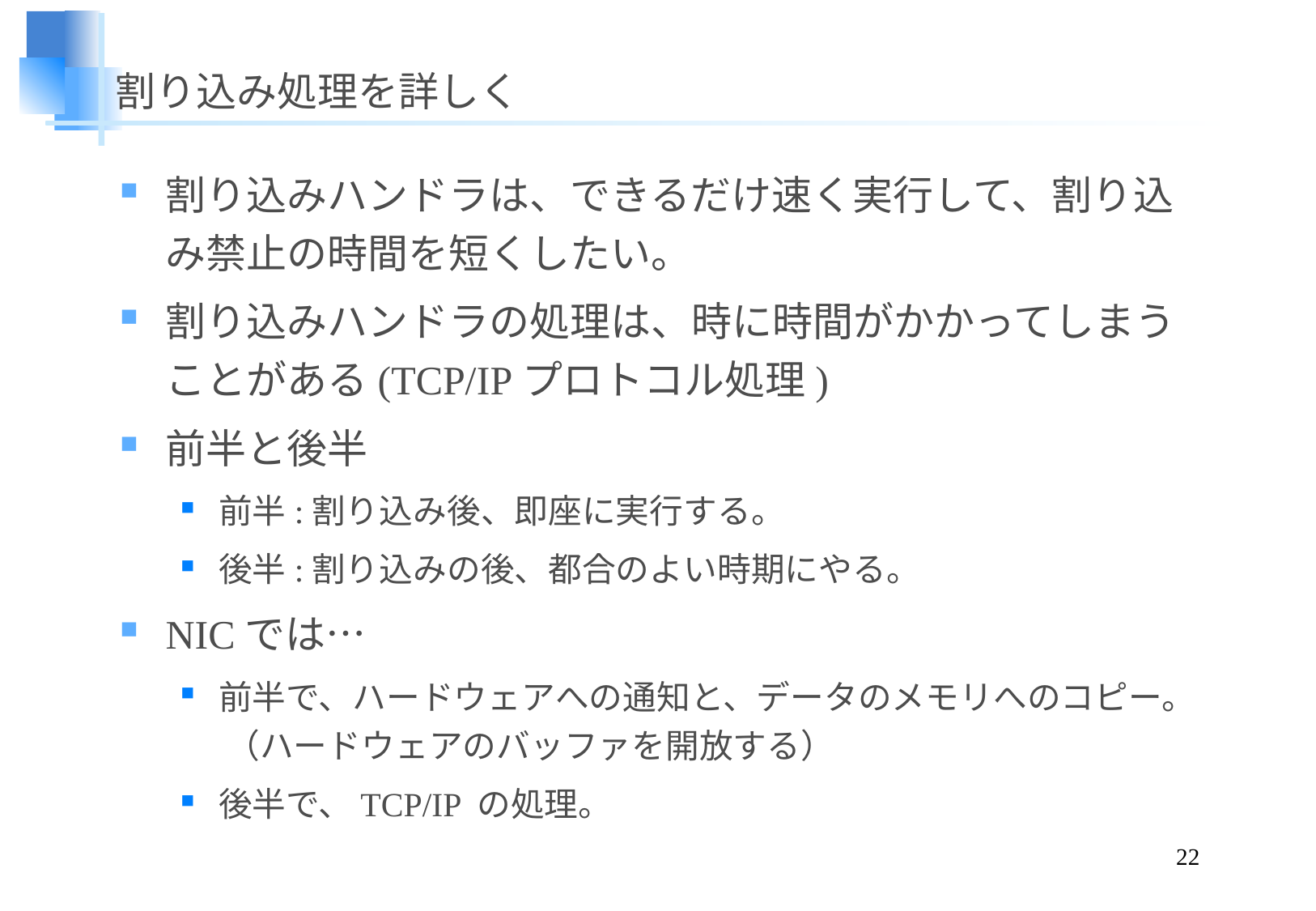

# 割り込み処理を詳しく
割り込みハンドラは、できるだけ速く実行して、割り込み禁止の時間を短くしたい。
割り込みハンドラの処理は、時に時間がかかってしまうことがある(TCP/IPプロトコル処理)
前半と後半
前半:割り込み後、即座に実行する。
後半:割り込みの後、都合のよい時期にやる。
NICでは…
前半で、ハードウェアへの通知と、データのメモリへのコピー。 （ハードウェアのバッファを開放する）
後半で、TCP/IP の処理。
22